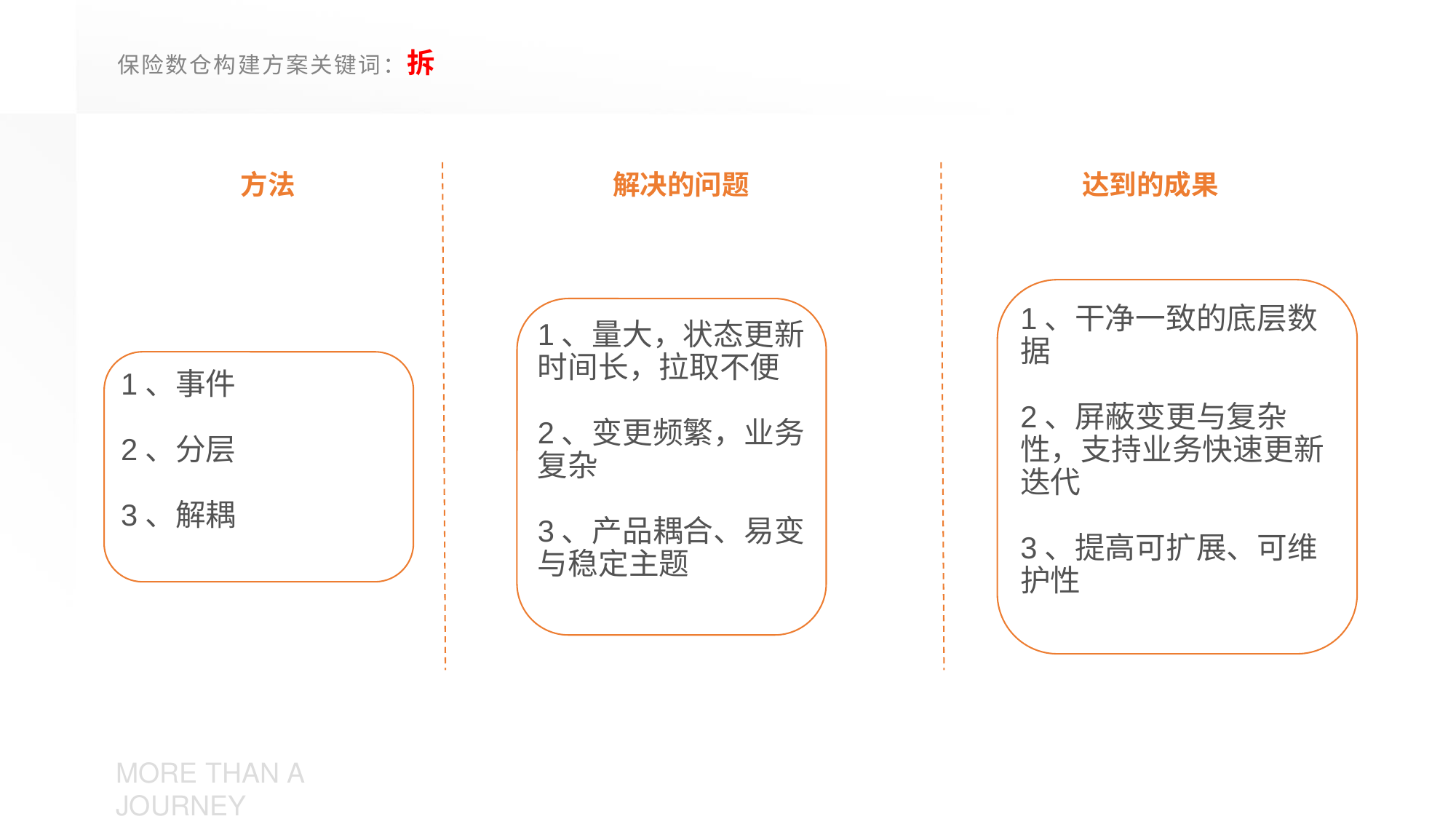

保险数仓构建方案关键词：拆
方法
解决的问题
达到的成果
1、干净一致的底层数据

2、屏蔽变更与复杂性，支持业务快速更新迭代

3、提高可扩展、可维护性

1、量大，状态更新时间长，拉取不便

2、变更频繁，业务复杂

3、产品耦合、易变与稳定主题

1、事件

2、分层

3、解耦